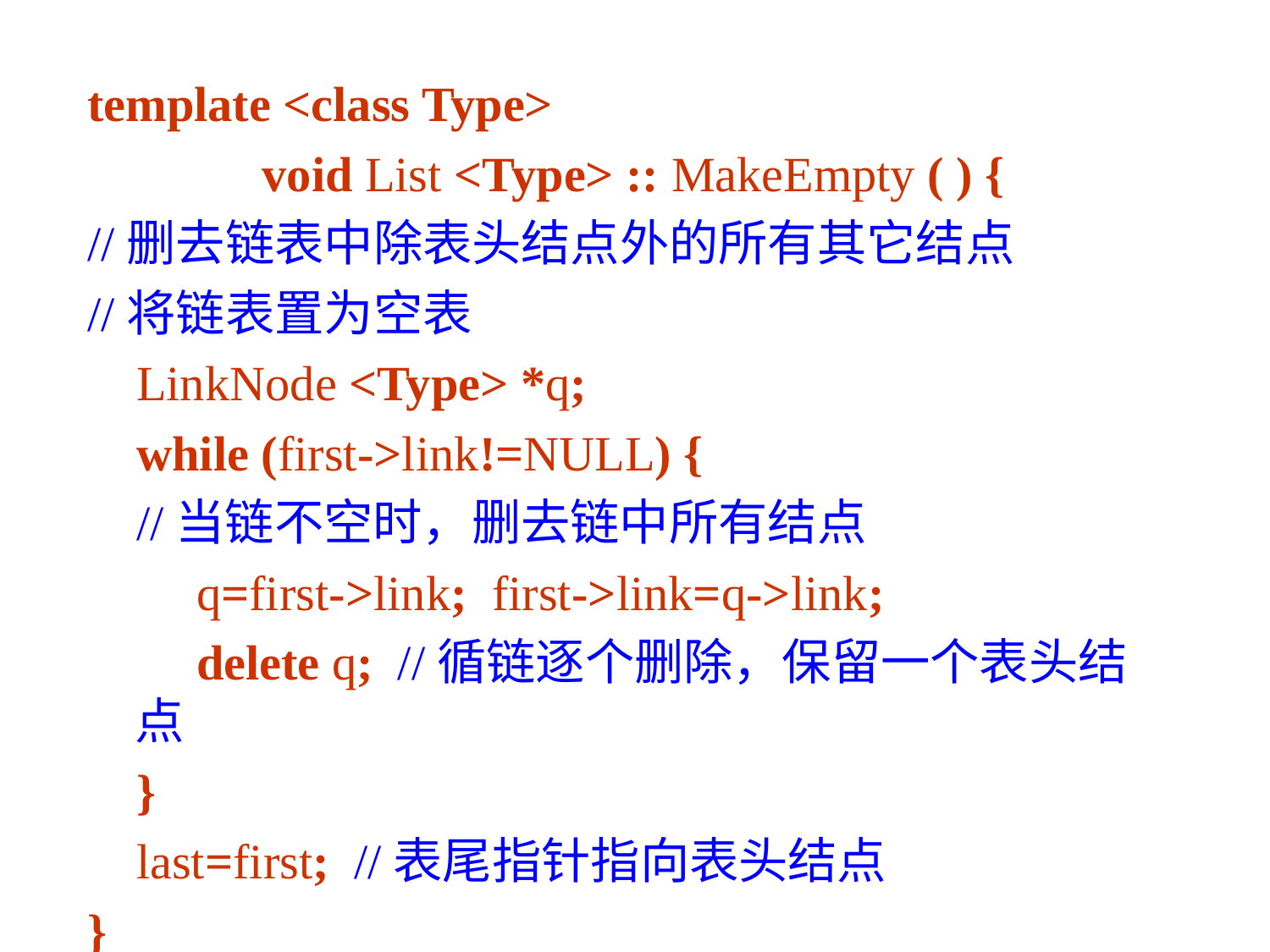

template <class Type>
		void List <Type> :: MakeEmpty ( ) {
//删去链表中除表头结点外的所有其它结点
//将链表置为空表
    LinkNode <Type> *q;
    while (first->link!=NULL) {
    //当链不空时，删去链中所有结点
 	     q=first->link;  first->link=q->link;
	     delete q;  //循链逐个删除，保留一个表头结点
    }
    last=first;  //表尾指针指向表头结点
}
161